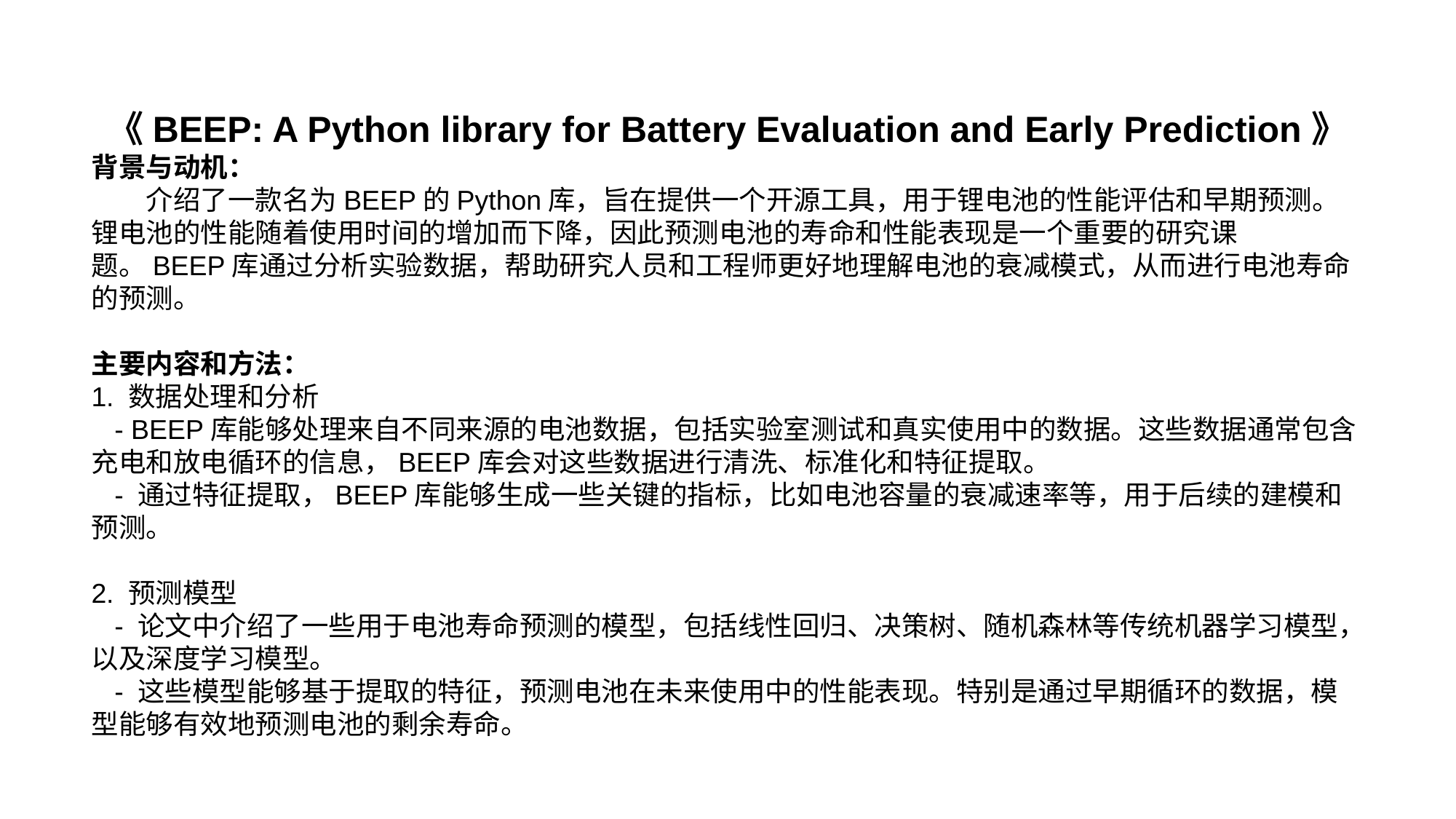

《BEEP: A Python library for Battery Evaluation and Early Prediction》
背景与动机：
　　介绍了一款名为BEEP的Python库，旨在提供一个开源工具，用于锂电池的性能评估和早期预测。锂电池的性能随着使用时间的增加而下降，因此预测电池的寿命和性能表现是一个重要的研究课题。BEEP库通过分析实验数据，帮助研究人员和工程师更好地理解电池的衰减模式，从而进行电池寿命的预测。

主要内容和方法：
1. 数据处理和分析
   - BEEP库能够处理来自不同来源的电池数据，包括实验室测试和真实使用中的数据。这些数据通常包含充电和放电循环的信息，BEEP库会对这些数据进行清洗、标准化和特征提取。
   - 通过特征提取，BEEP库能够生成一些关键的指标，比如电池容量的衰减速率等，用于后续的建模和预测。

2. 预测模型
   - 论文中介绍了一些用于电池寿命预测的模型，包括线性回归、决策树、随机森林等传统机器学习模型，以及深度学习模型。
   - 这些模型能够基于提取的特征，预测电池在未来使用中的性能表现。特别是通过早期循环的数据，模型能够有效地预测电池的剩余寿命。